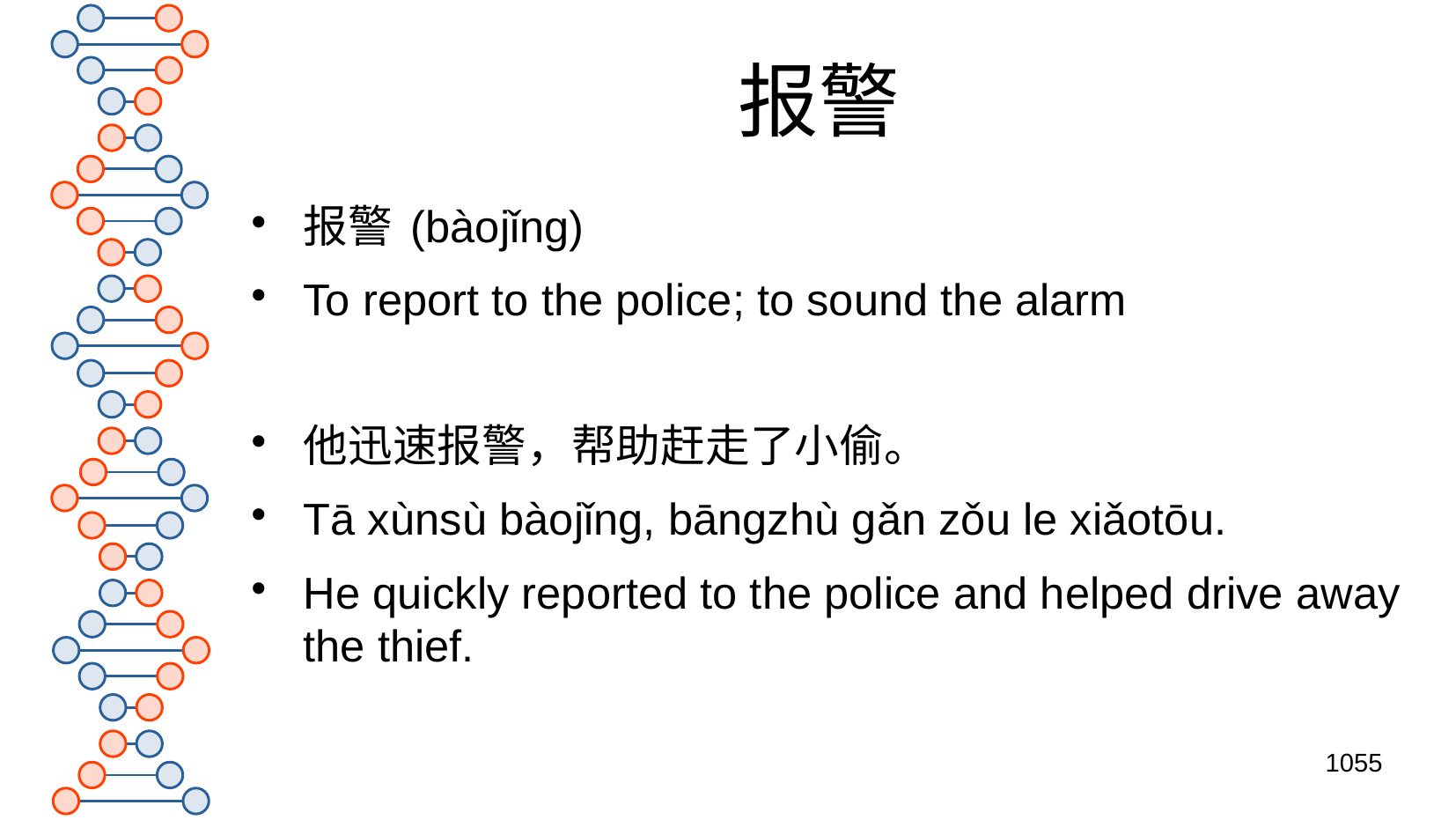

# 报警
报警 (bàojǐng)
To report to the police; to sound the alarm

他迅速报警，帮助赶走了小偷。
Tā xùnsù bàojǐng, bāngzhù gǎn zǒu le xiǎotōu.
He quickly reported to the police and helped drive away the thief.

1055